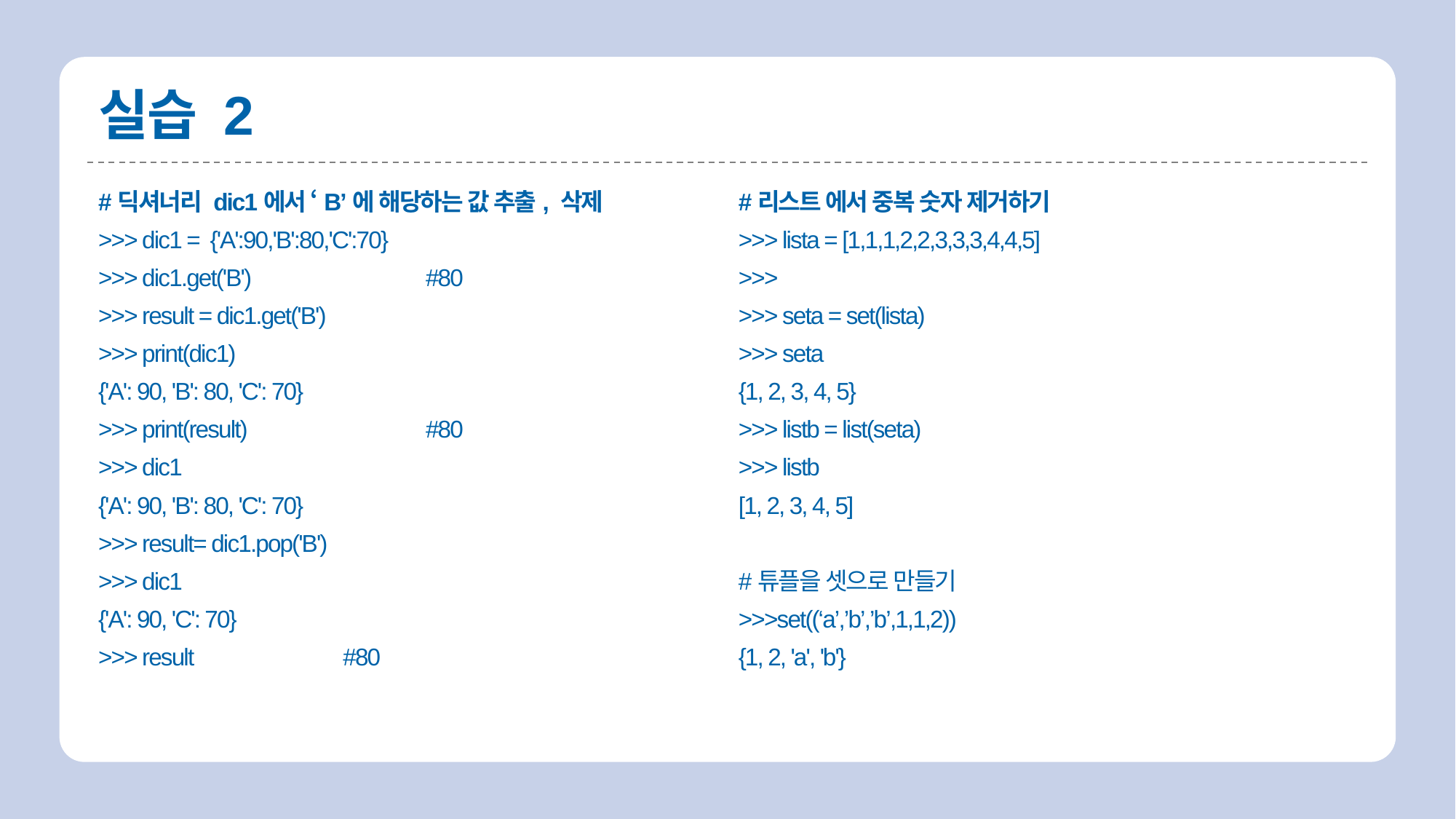

# 실습 2
#리스트 에서 중복 숫자 제거하기
>>> lista = [1,1,1,2,2,3,3,3,4,4,5]
>>>
>>> seta = set(lista)
>>> seta
{1, 2, 3, 4, 5}
>>> listb = list(seta)
>>> listb
[1, 2, 3, 4, 5]

#튜플을 셋으로 만들기
>>>set((‘a’,’b’,’b’,1,1,2))
{1, 2, 'a', 'b'}
#딕셔너리 dic1에서 ‘B’에 해당하는 값 추출, 삭제
>>> dic1 =  {'A':90,'B':80,'C':70}
>>> dic1.get('B')		#80
>>> result = dic1.get('B')
>>> print(dic1)
{'A': 90, 'B': 80, 'C': 70}
>>> print(result)		#80
>>> dic1
{'A': 90, 'B': 80, 'C': 70}
>>> result= dic1.pop('B')
>>> dic1
{'A': 90, 'C': 70}
>>> result                            #80